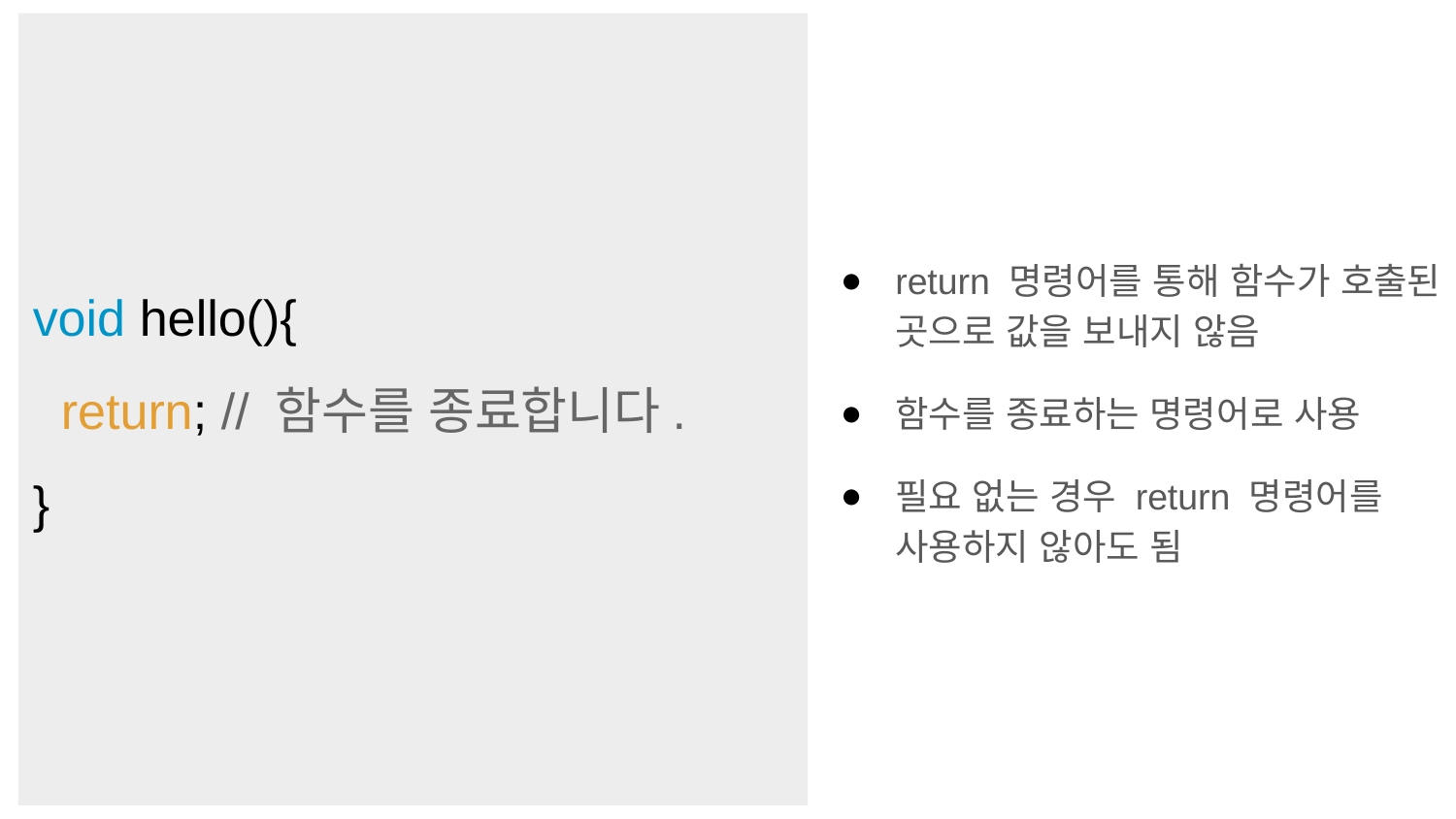

return 명령어를 통해 함수가 호출된 곳으로 값을 보내지 않음
함수를 종료하는 명령어로 사용
필요 없는 경우 return 명령어를 사용하지 않아도 됨
void hello(){
  return; // 함수를 종료합니다.
}